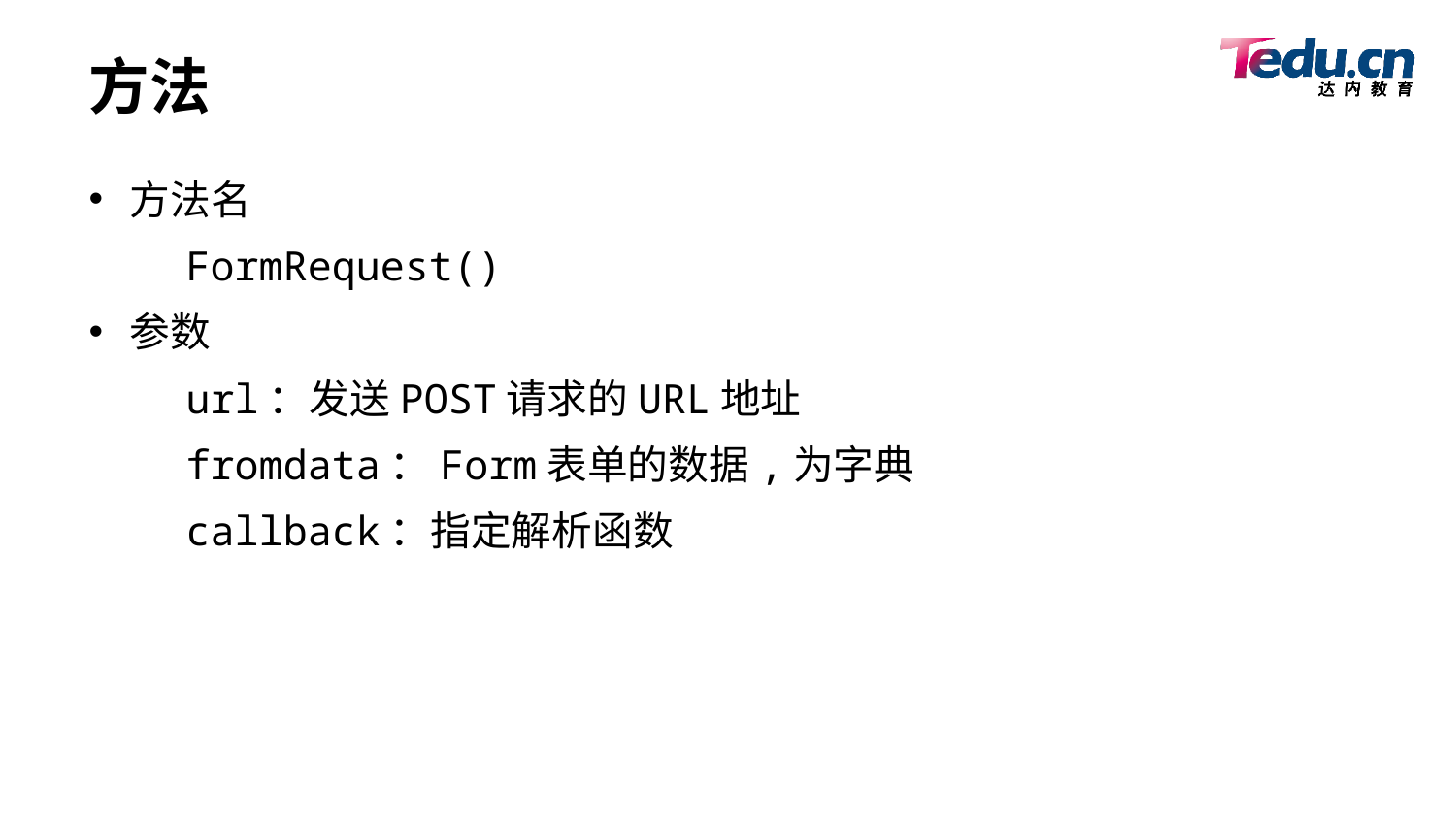

# 方法
方法名
    FormRequest()
参数
    url：发送POST请求的URL地址
    fromdata：Form表单的数据,为字典
    callback：指定解析函数